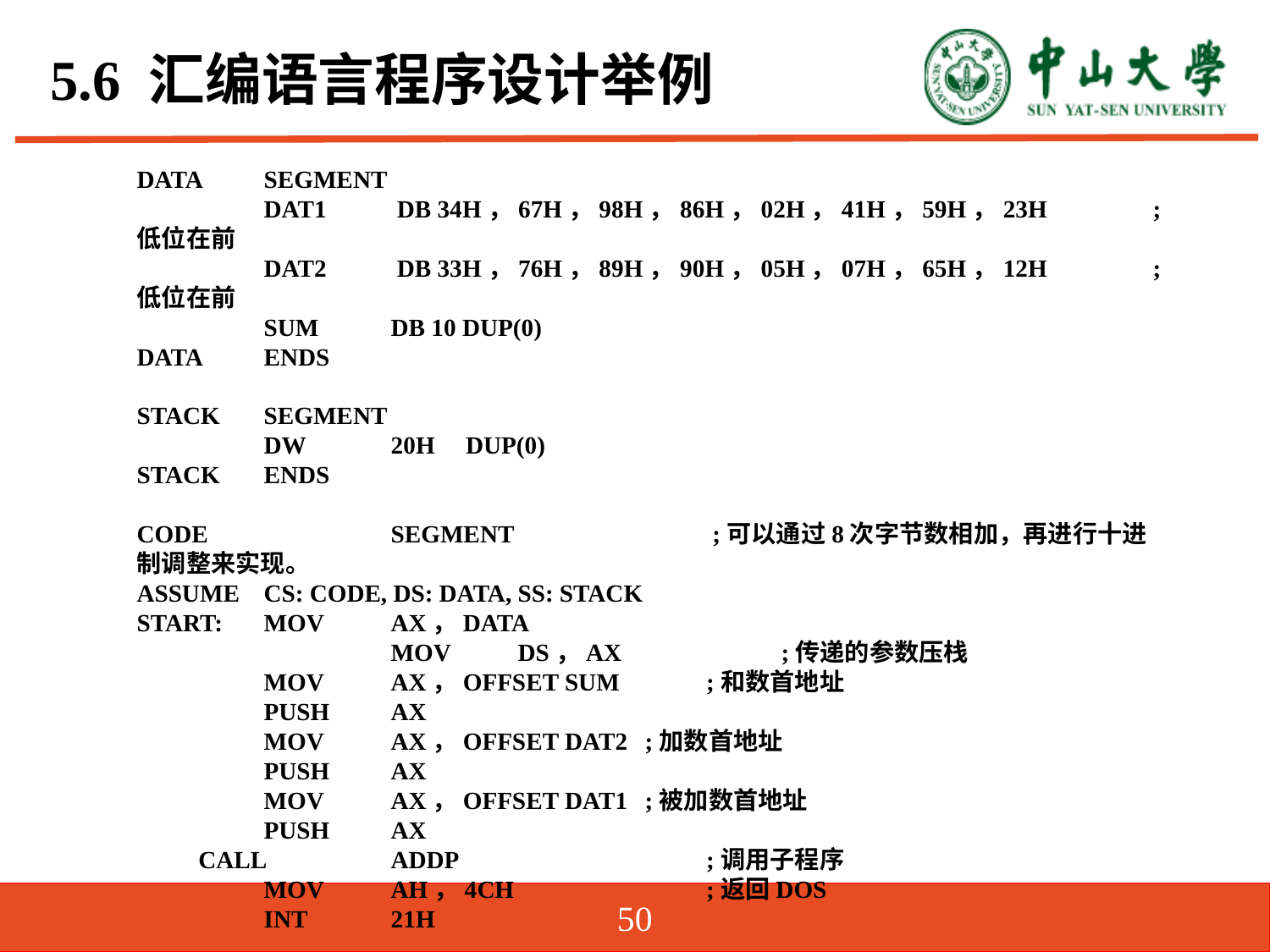

# 5.6 汇编语言程序设计举例
DATA	SEGMENT
	DAT1	 DB 34H，67H，98H，86H，02H，41H，59H，23H	; 低位在前
	DAT2	 DB 33H，76H，89H，90H，05H，07H，65H，12H	; 低位在前
	SUM	DB 10 DUP(0)
DATA	ENDS

STACK	SEGMENT
	DW	20H     DUP(0)
STACK	ENDS

CODE		SEGMENT		           ;可以通过8次字节数相加，再进行十进制调整来实现。
ASSUME	CS: CODE, DS: DATA, SS: STACK
START: 	MOV	AX，DATA
		MOV	DS，AX                          ;传递的参数压栈
	MOV	AX，OFFSET SUM	          ;和数首地址
	PUSH   	AX
	MOV    	AX，OFFSET DAT2	;加数首地址
	PUSH   	AX
	MOV    	AX，OFFSET DAT1	;被加数首地址
	PUSH   	AX
          CALL   	ADDP		          ;调用子程序
	MOV    	AH，4CH		          ;返回DOS
	INT    	21H
50